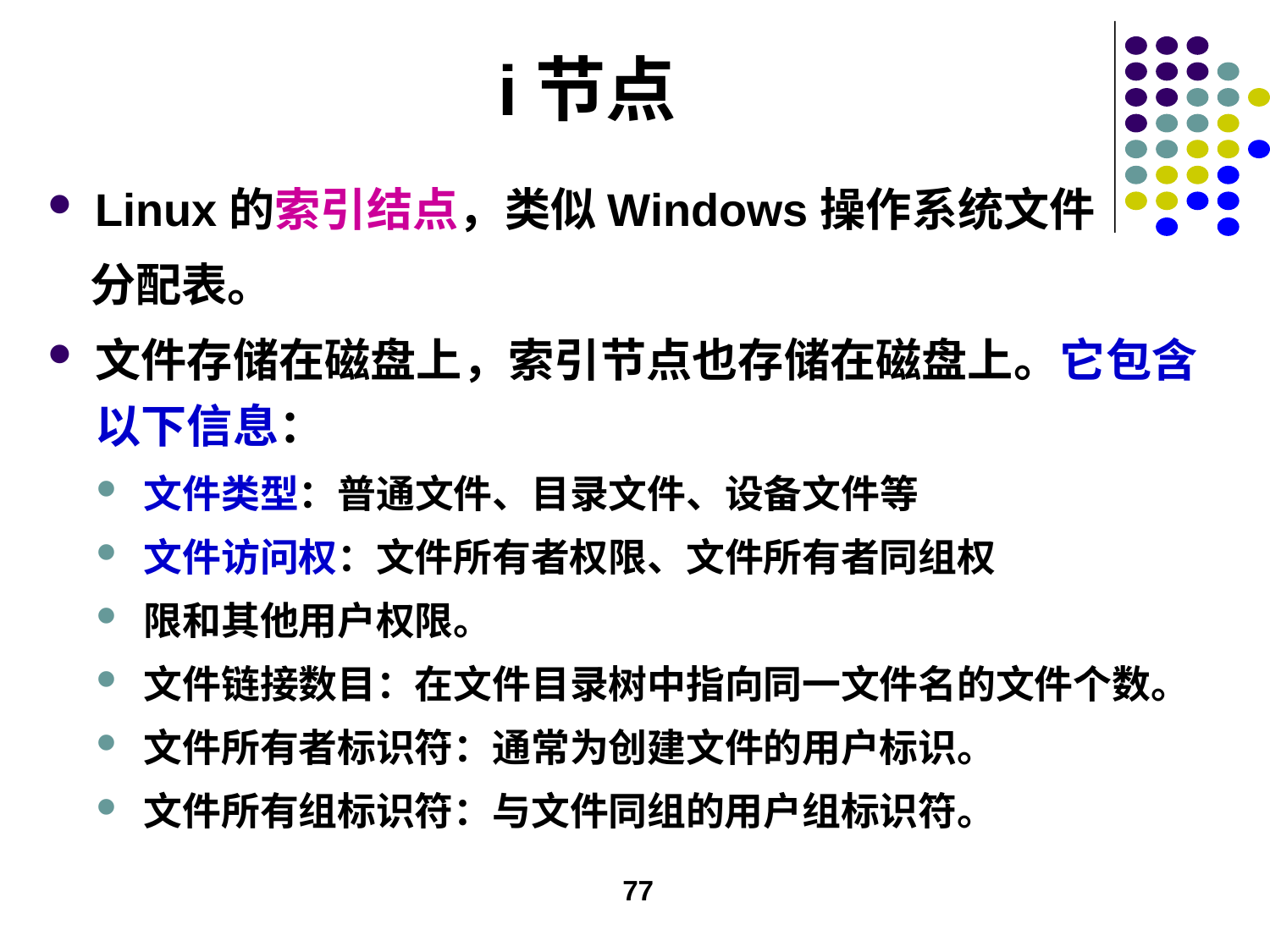

# i节点
Linux的索引结点，类似Windows操作系统文件
   分配表。
文件存储在磁盘上，索引节点也存储在磁盘上。它包含以下信息：
文件类型：普通文件、目录文件、设备文件等
文件访问权：文件所有者权限、文件所有者同组权
限和其他用户权限。
文件链接数目：在文件目录树中指向同一文件名的文件个数。
文件所有者标识符：通常为创建文件的用户标识。
文件所有组标识符：与文件同组的用户组标识符。
77